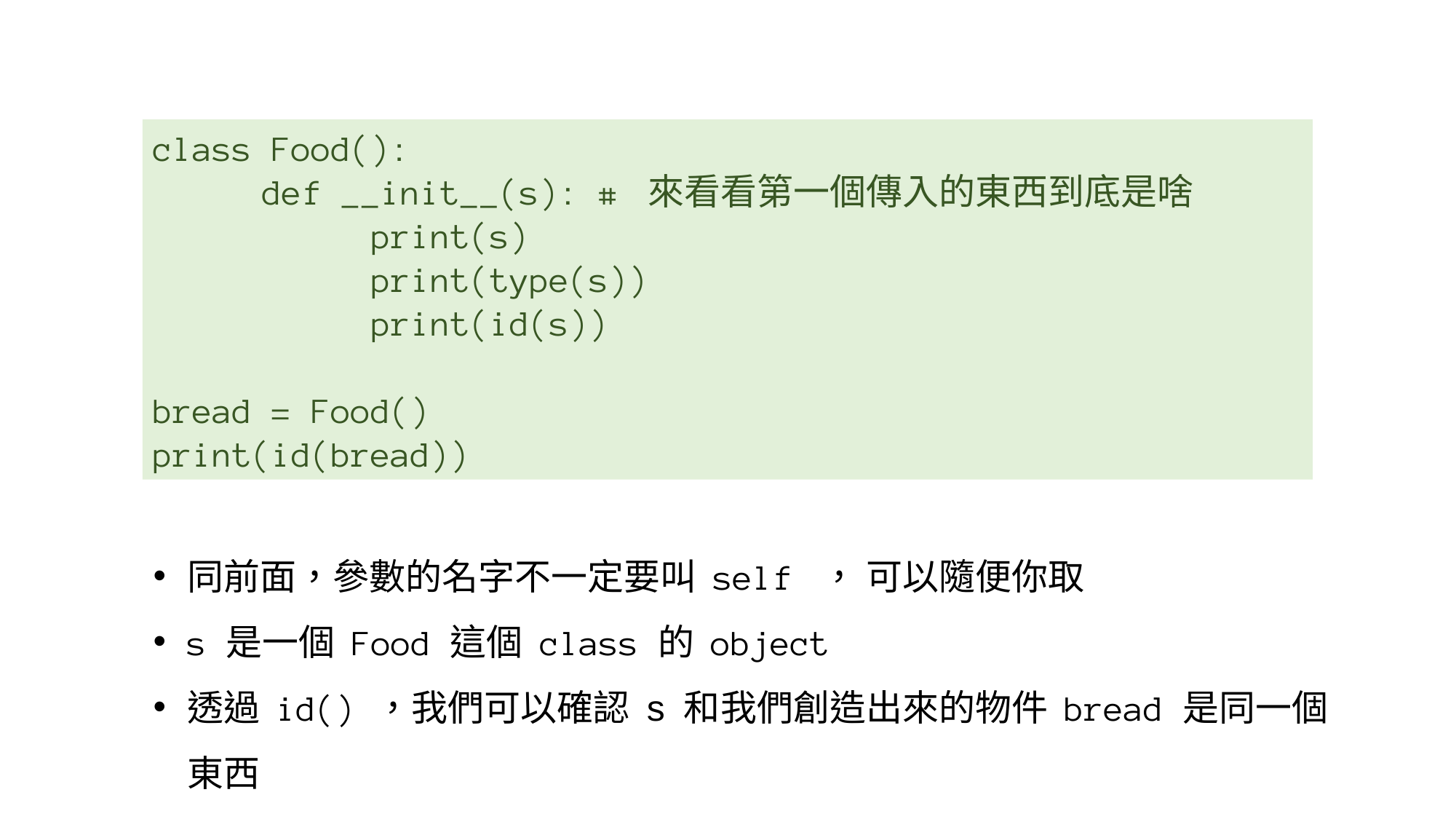

class Food():
	def __init__(s): # 來看看第一個傳入的東西到底是啥
		print(s)
		print(type(s))
		print(id(s))

bread = Food()
print(id(bread))
同前面，參數的名字不一定要叫 self ， 可以隨便你取
s 是一個 Food 這個 class 的 object
透過 id() ，我們可以確認 s 和我們創造出來的物件 bread 是同一個東西